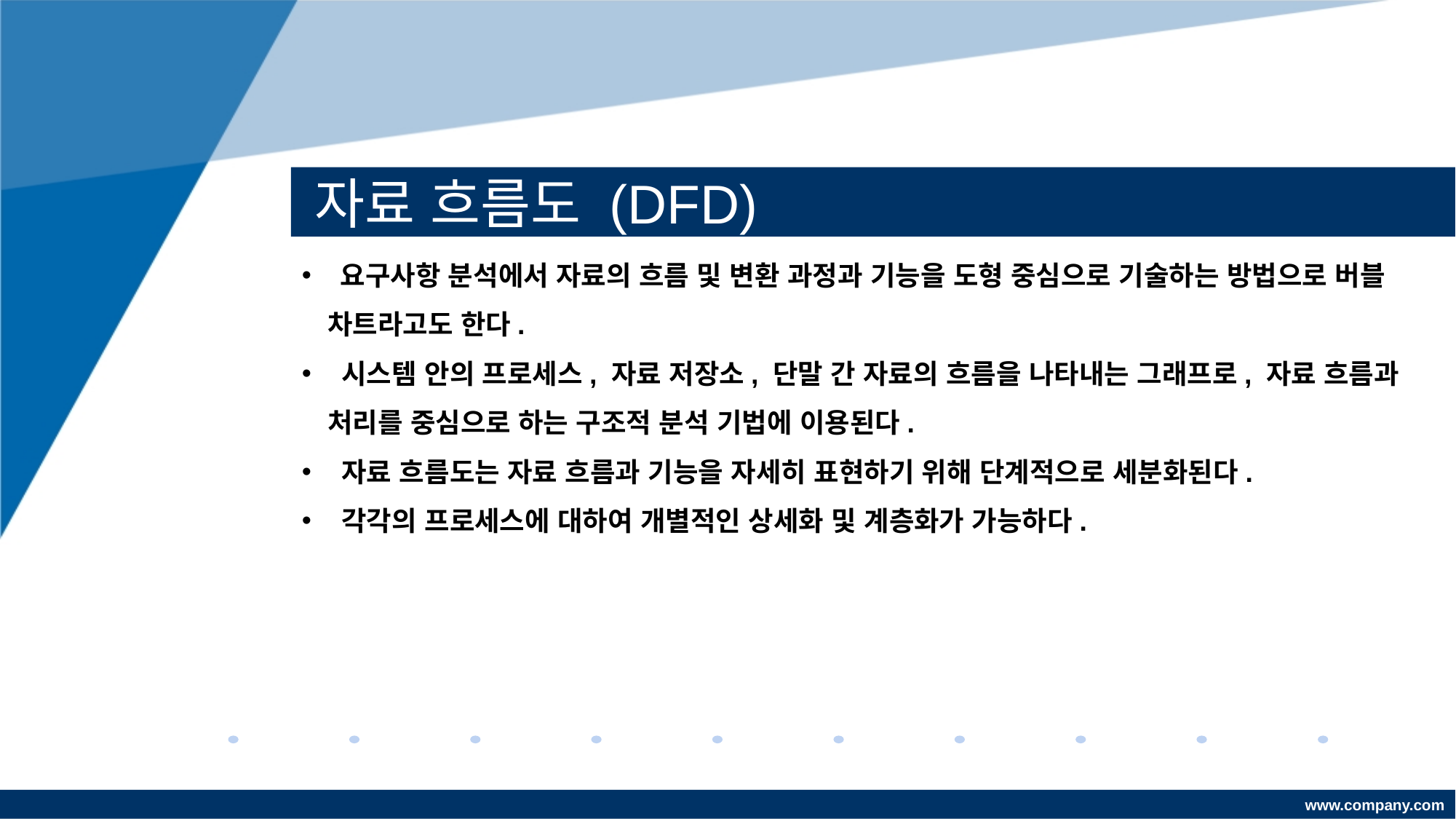

# 자료 흐름도 (DFD)
 요구사항 분석에서 자료의 흐름 및 변환 과정과 기능을 도형 중심으로 기술하는 방법으로 버블 차트라고도 한다.
 시스템 안의 프로세스, 자료 저장소, 단말 간 자료의 흐름을 나타내는 그래프로, 자료 흐름과 처리를 중심으로 하는 구조적 분석 기법에 이용된다.
 자료 흐름도는 자료 흐름과 기능을 자세히 표현하기 위해 단계적으로 세분화된다.
 각각의 프로세스에 대하여 개별적인 상세화 및 계층화가 가능하다.